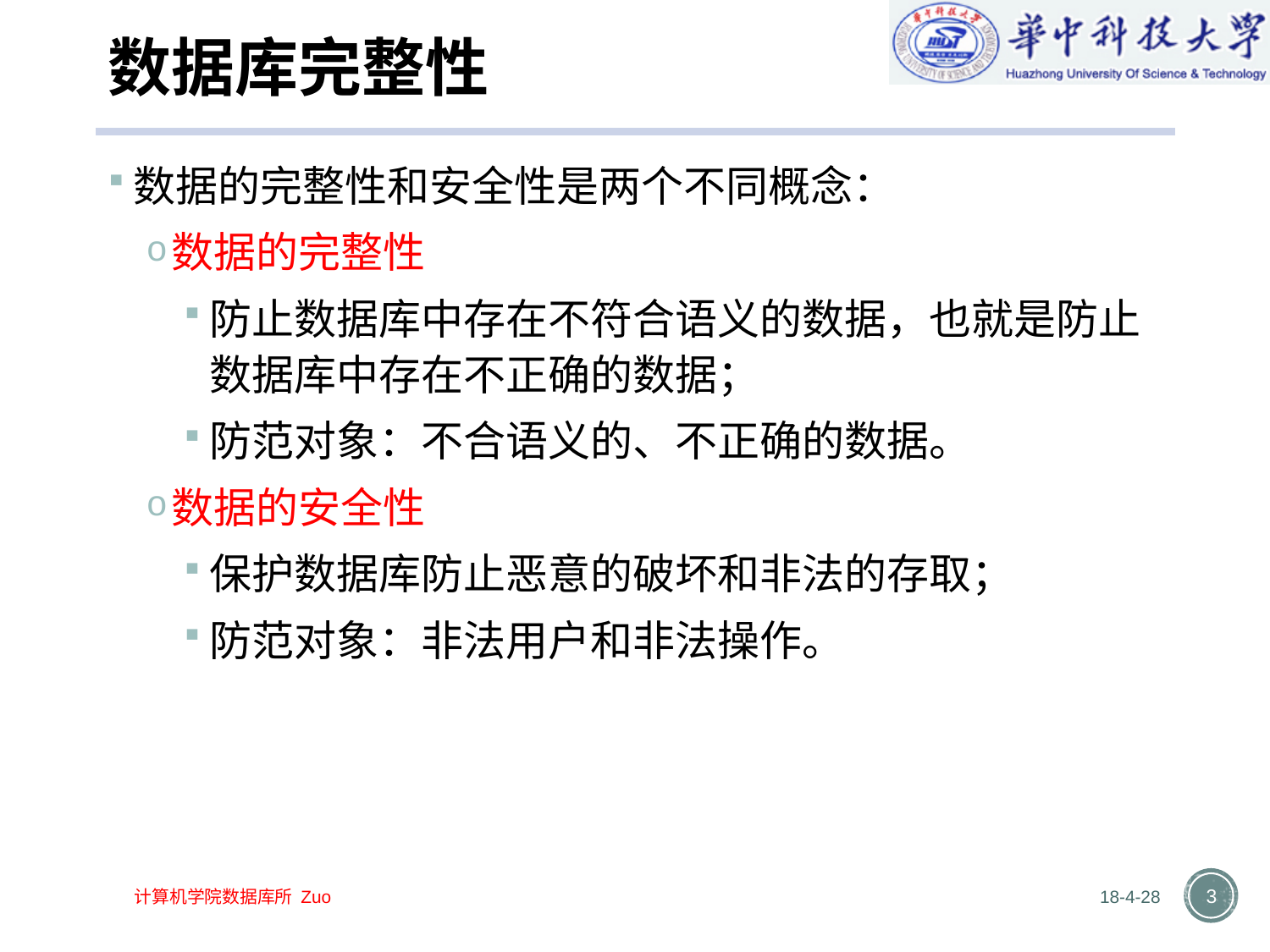

# 数据库完整性
数据的完整性和安全性是两个不同概念：
数据的完整性
防止数据库中存在不符合语义的数据，也就是防止数据库中存在不正确的数据；
防范对象：不合语义的、不正确的数据。
数据的安全性
保护数据库防止恶意的破坏和非法的存取；
防范对象：非法用户和非法操作。

18-4-28
3